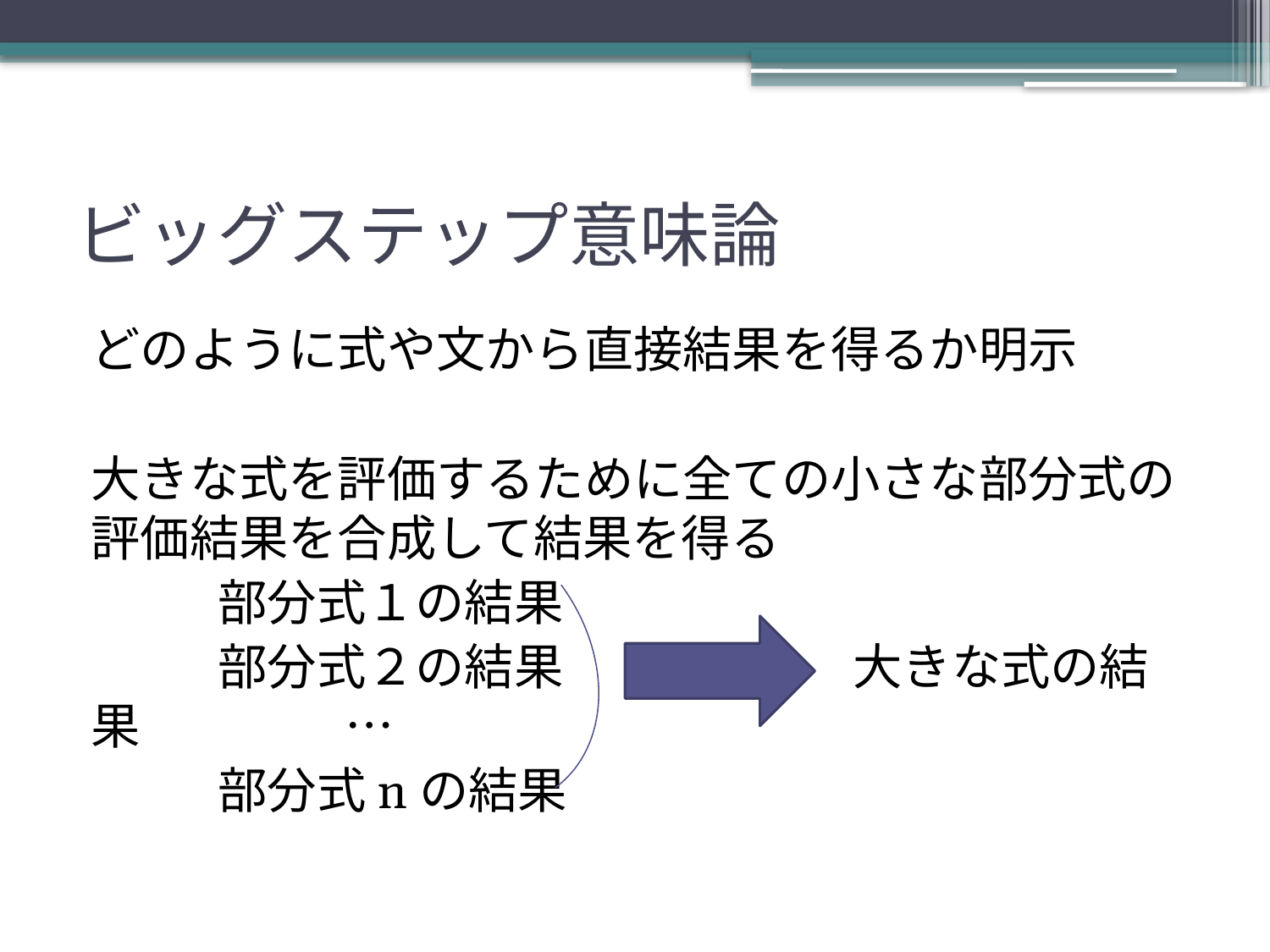

# ビッグステップ意味論
どのように式や文から直接結果を得るか明示

大きな式を評価するために全ての小さな部分式の評価結果を合成して結果を得る
	部分式１の結果
	部分式２の結果			大きな式の結果		…
	部分式nの結果